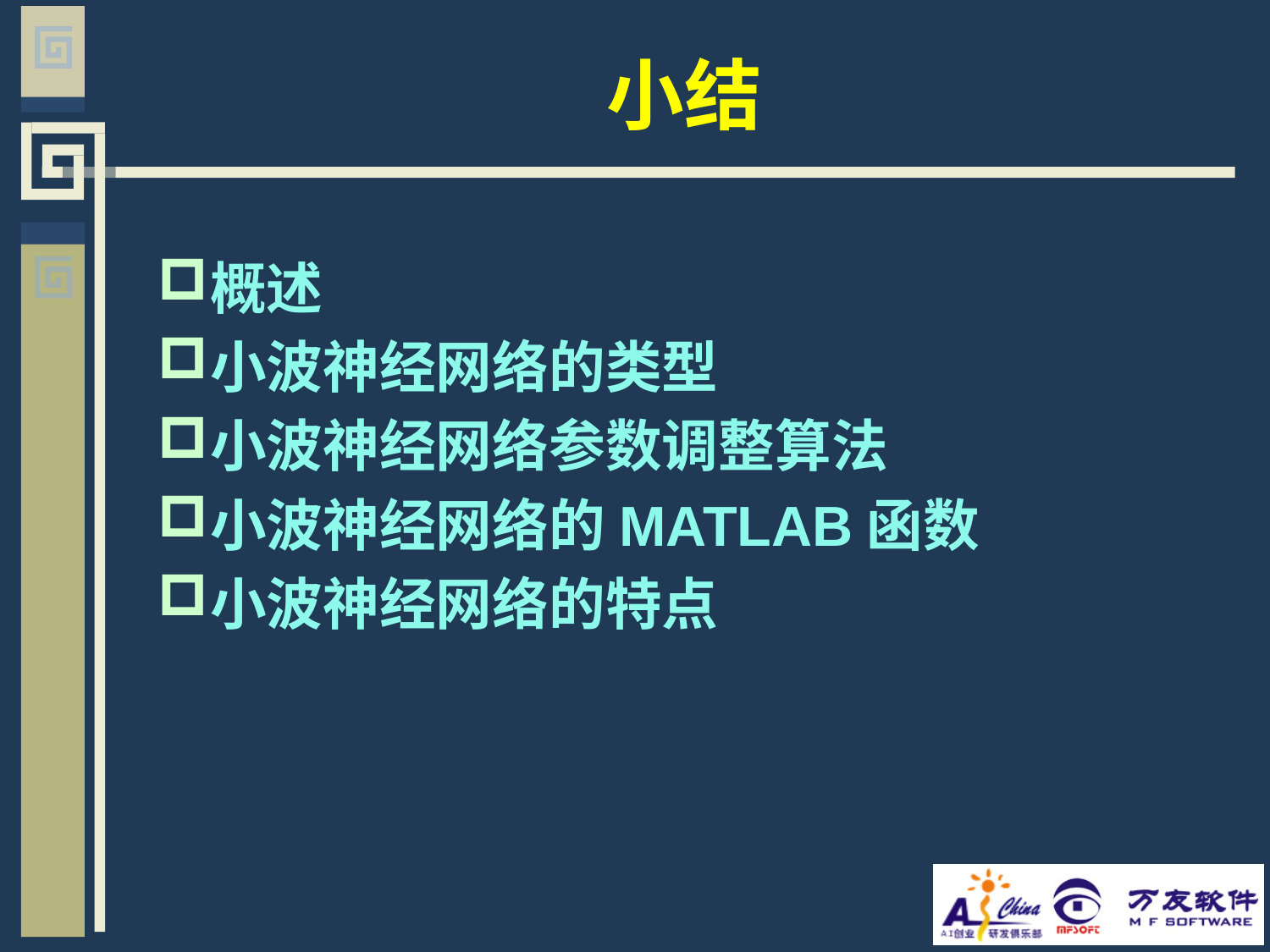

# 小结
概述
小波神经网络的类型
小波神经网络参数调整算法
小波神经网络的MATLAB函数
小波神经网络的特点